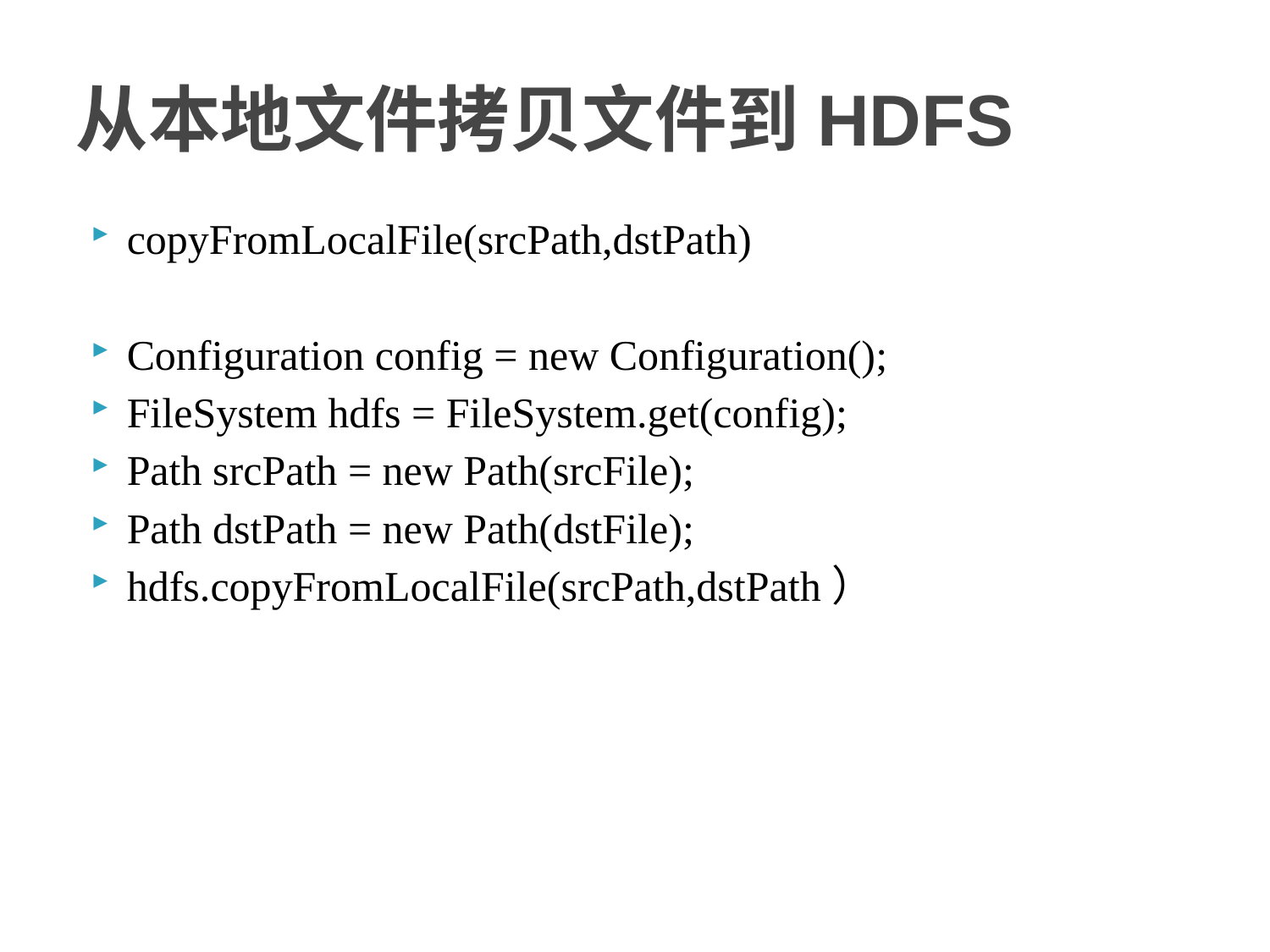

# 从本地文件拷贝文件到HDFS
copyFromLocalFile(srcPath,dstPath)

Configuration config = new Configuration();
FileSystem hdfs = FileSystem.get(config);
Path srcPath = new Path(srcFile);
Path dstPath = new Path(dstFile);
hdfs.copyFromLocalFile(srcPath,dstPath）